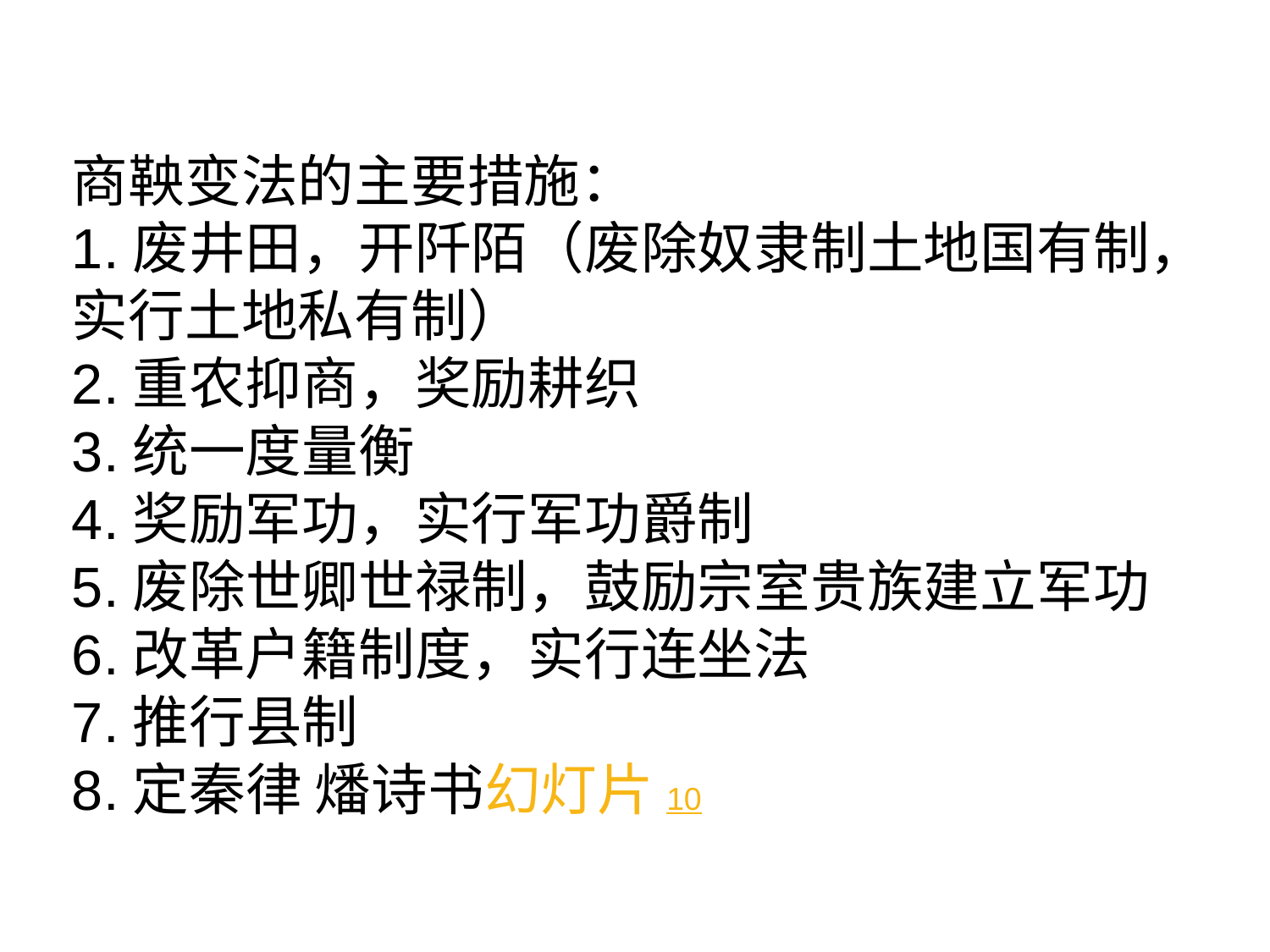

商鞅变法的主要措施：
1.废井田，开阡陌（废除奴隶制土地国有制，实行土地私有制）
2.重农抑商，奖励耕织
3.统一度量衡
4.奖励军功，实行军功爵制
5.废除世卿世禄制，鼓励宗室贵族建立军功
6.改革户籍制度，实行连坐法
7.推行县制
8.定秦律 燔诗书幻灯片 10